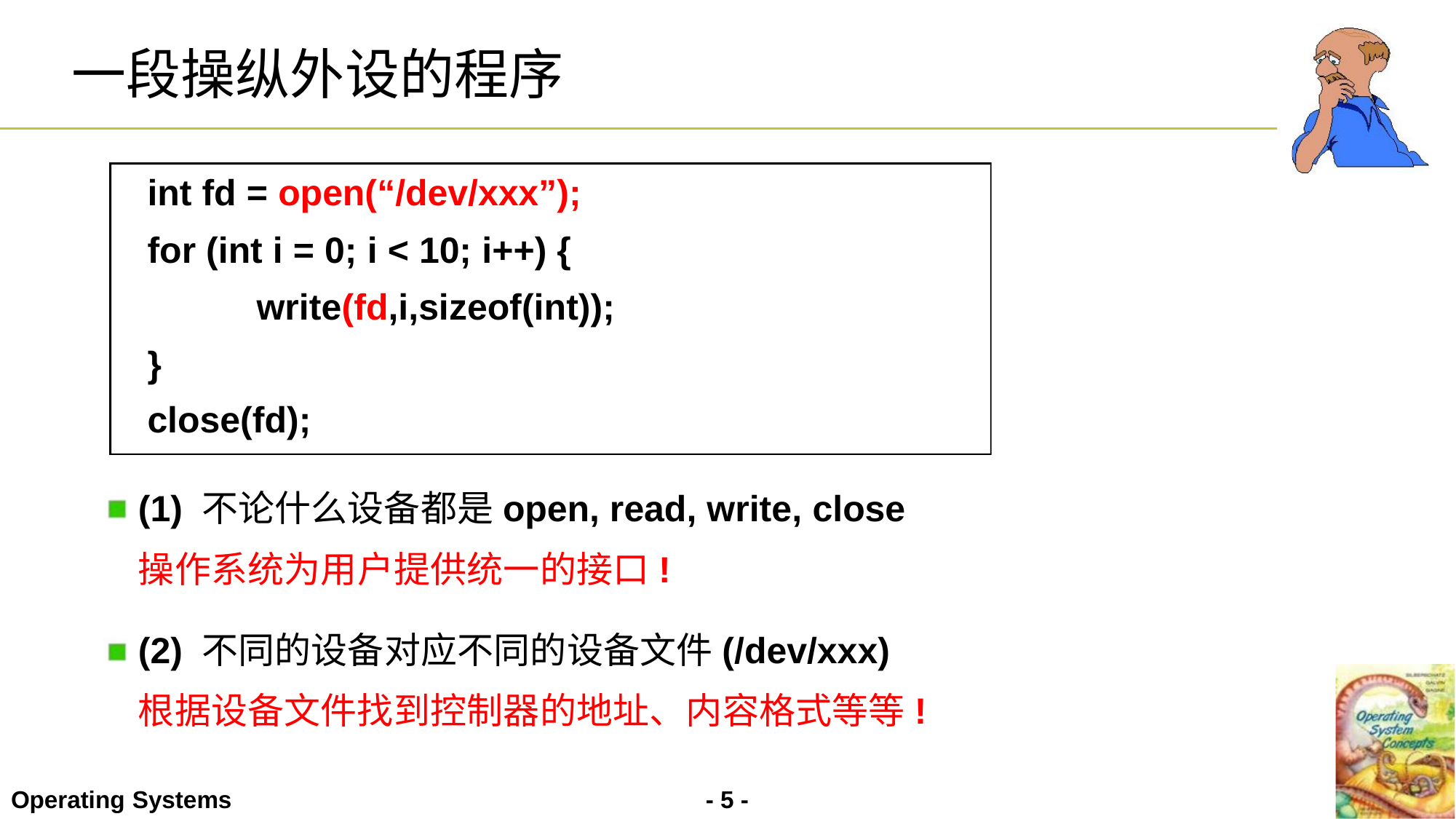

一段操纵外设的程序

int fd = open(“/dev/xxx”);
for (int i = 0; i < 10; i++) {
write(fd,i,sizeof(int));
}
close(fd);
(1) 不论什么设备都是open, read, write, close
操作系统为用户提供统一的接口!

(2) 不同的设备对应不同的设备文件(/dev/xxx)
根据设备文件找到控制器的地址、内容格式等等!

- 5 -
Operating Systems